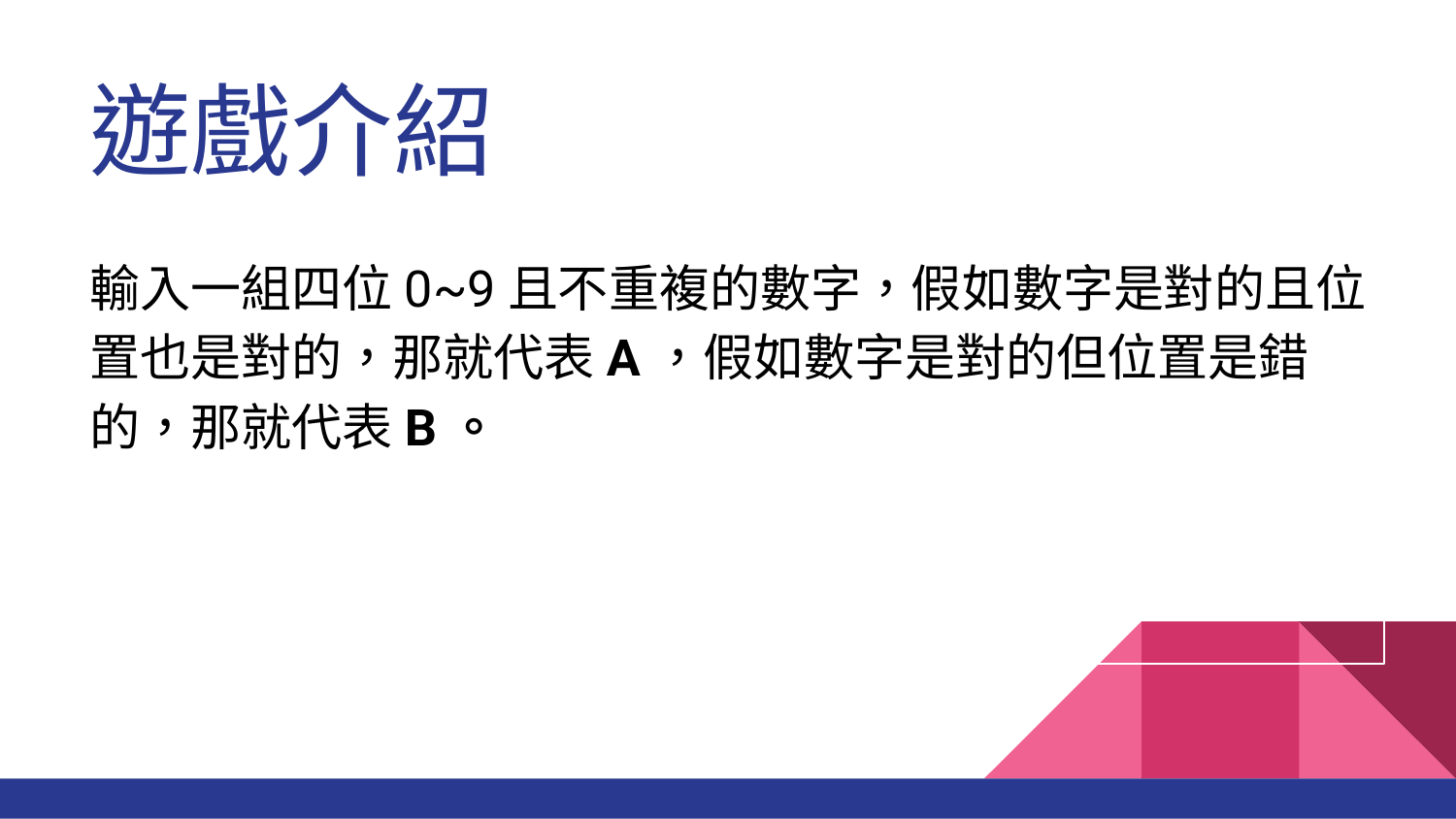

# 遊戲介紹
輸入一組四位0~9且不重複的數字，假如數字是對的且位置也是對的，那就代表A，假如數字是對的但位置是錯的，那就代表B。